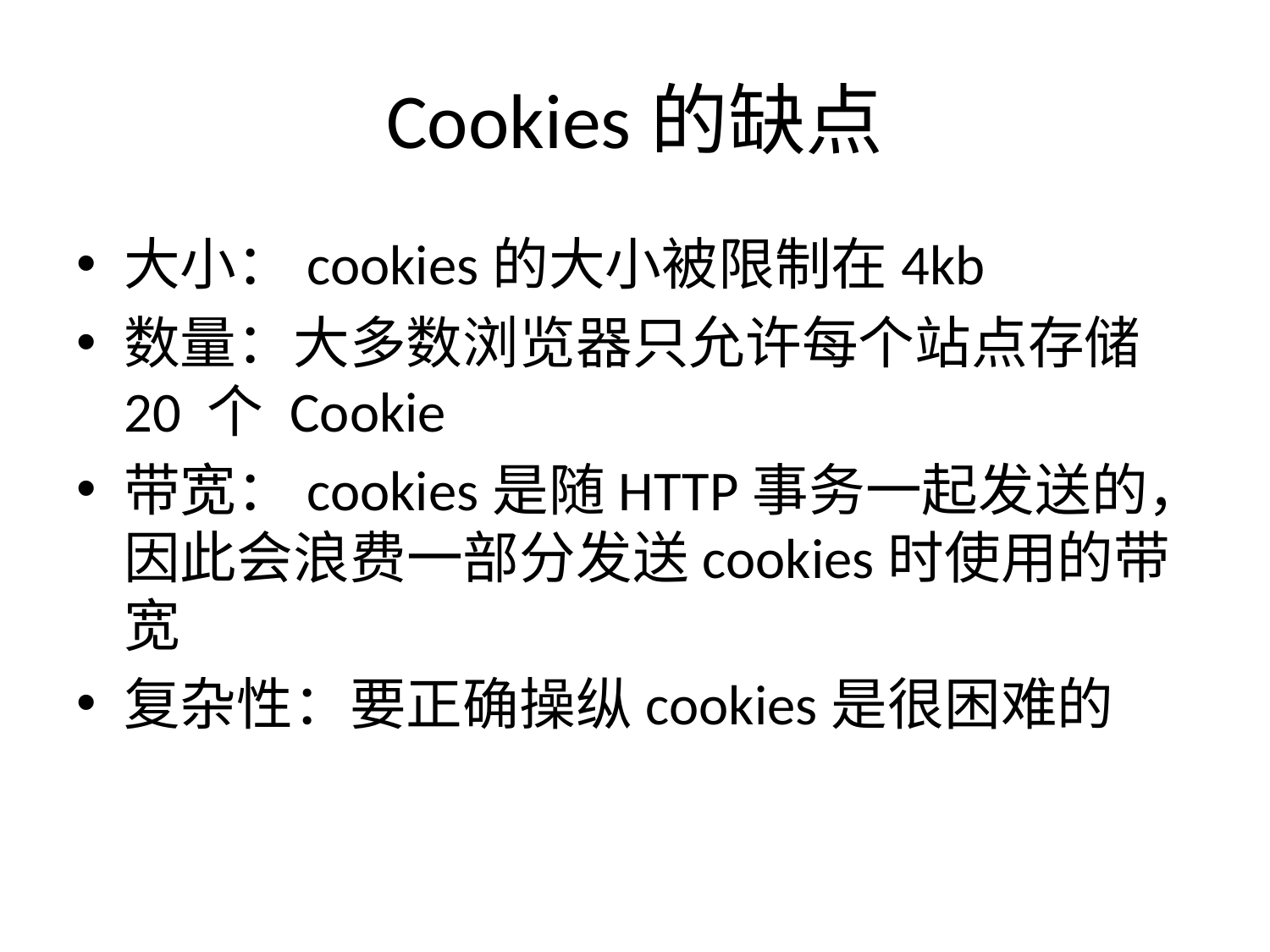

# Cookies的缺点
大小：cookies的大小被限制在4kb
数量：大多数浏览器只允许每个站点存储 20 个 Cookie
带宽：cookies是随HTTP事务一起发送的，因此会浪费一部分发送cookies时使用的带宽
复杂性：要正确操纵cookies是很困难的